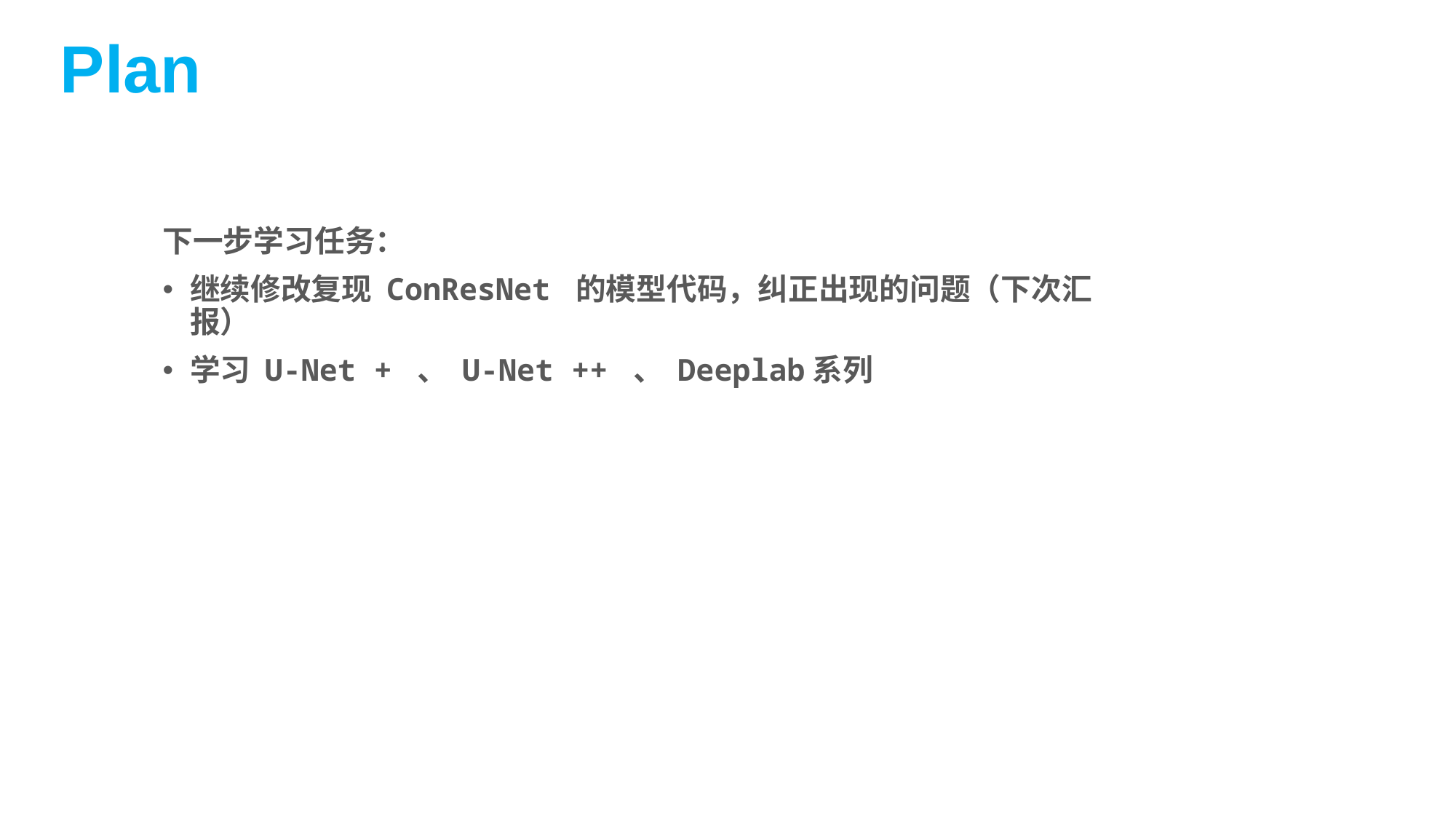

Plan
下一步学习任务：
继续修改复现 ConResNet 的模型代码，纠正出现的问题（下次汇报）
学习 U-Net + 、 U-Net ++ 、 Deeplab系列